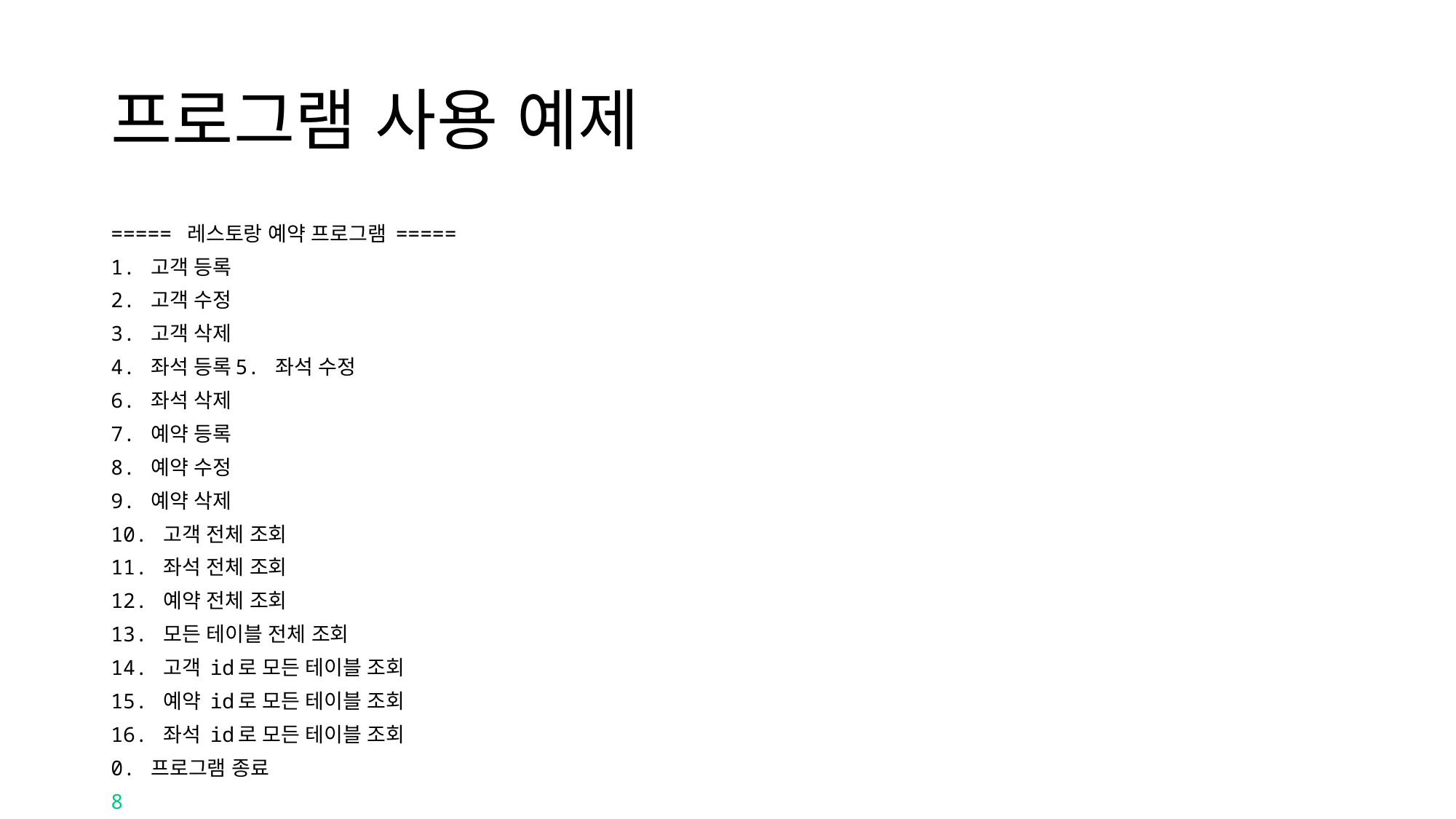

# 프로그램 사용 예제
===== 레스토랑 예약 프로그램 =====
1. 고객 등록
2. 고객 수정
3. 고객 삭제
4. 좌석 등록5. 좌석 수정
6. 좌석 삭제
7. 예약 등록
8. 예약 수정
9. 예약 삭제
10. 고객 전체 조회
11. 좌석 전체 조회
12. 예약 전체 조회
13. 모든 테이블 전체 조회
14. 고객 id로 모든 테이블 조회
15. 예약 id로 모든 테이블 조회
16. 좌석 id로 모든 테이블 조회
0. 프로그램 종료
8